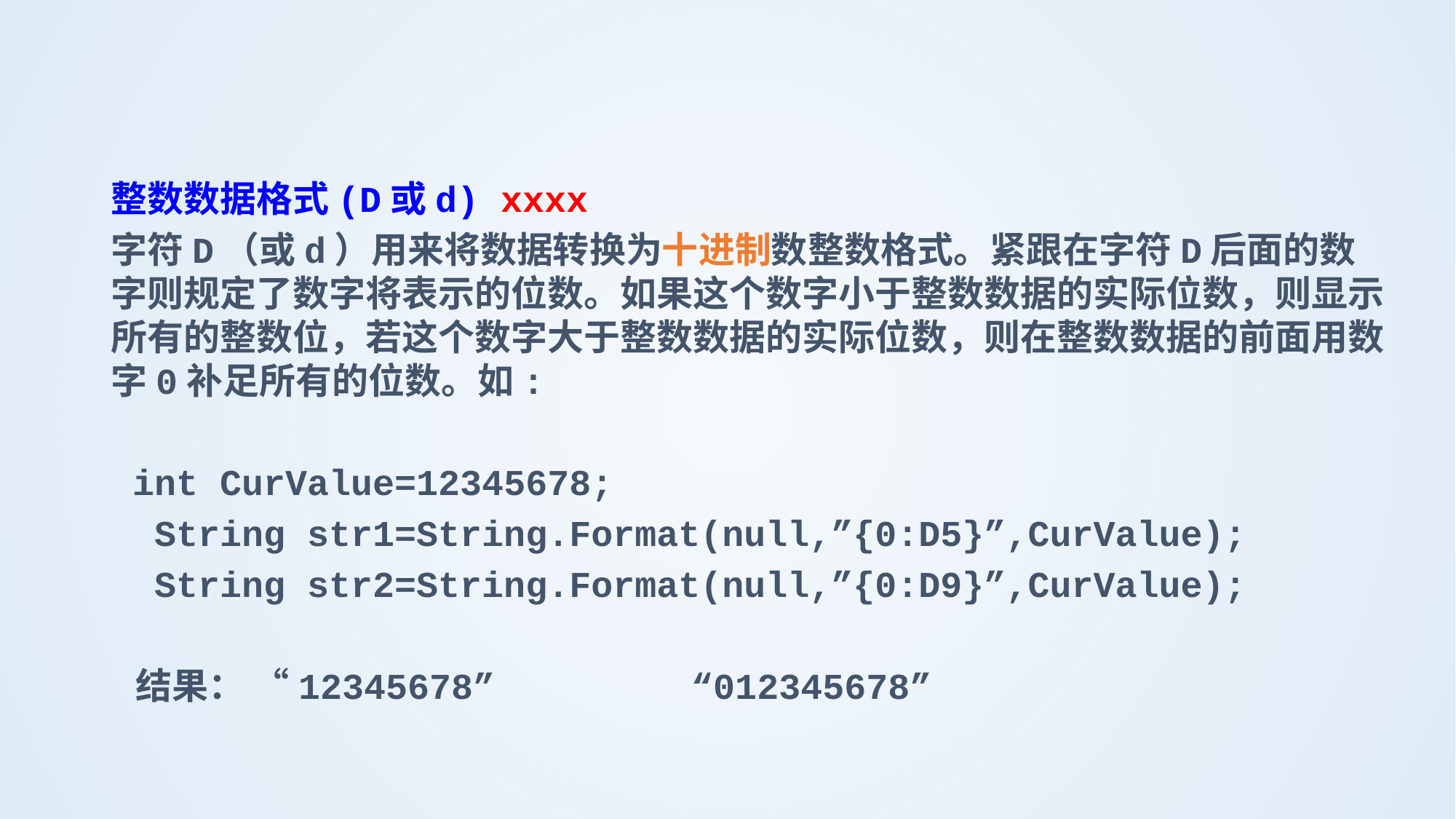

#
整数数据格式(D或d) xxxx
字符D（或d）用来将数据转换为十进制数整数格式。紧跟在字符D后面的数字则规定了数字将表示的位数。如果这个数字小于整数数据的实际位数，则显示所有的整数位，若这个数字大于整数数据的实际位数，则在整数数据的前面用数字0补足所有的位数。如:

 int CurValue=12345678;
  String str1=String.Format(null,”{0:D5}”,CurValue);
  String str2=String.Format(null,”{0:D9}”,CurValue);

  结果： “12345678”         “012345678”